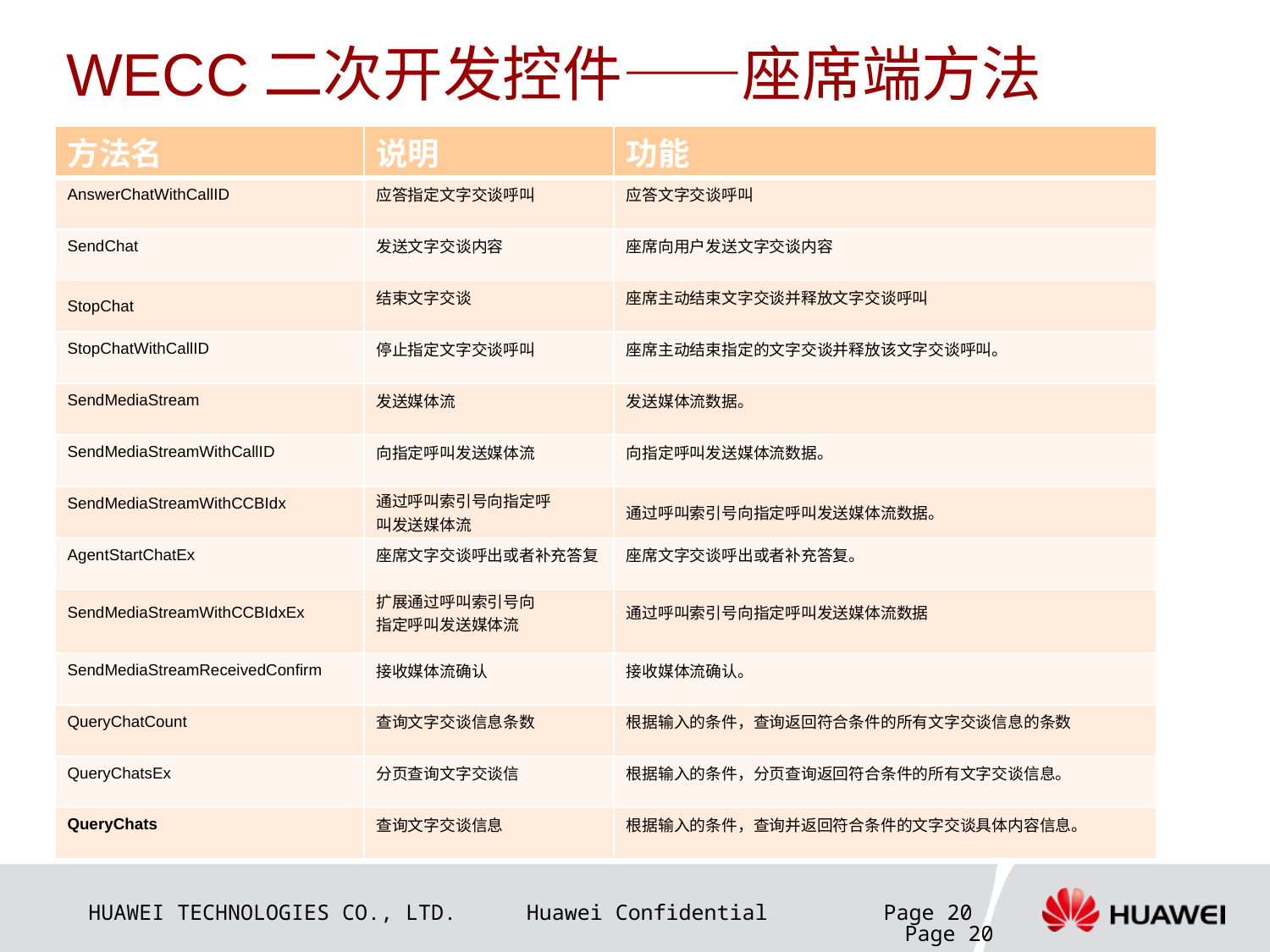

WECC二次开发控件——座席端方法
| 方法名 | 说明 | 功能 |
| --- | --- | --- |
| AnswerChatWithCallID | 应答指定文字交谈呼叫 | 应答文字交谈呼叫 |
| SendChat | 发送文字交谈内容 | 座席向用户发送文字交谈内容 |
| StopChat | 结束文字交谈 | 座席主动结束文字交谈并释放文字交谈呼叫 |
| StopChatWithCallID | 停止指定文字交谈呼叫 | 座席主动结束指定的文字交谈并释放该文字交谈呼叫。 |
| SendMediaStream | 发送媒体流 | 发送媒体流数据。 |
| SendMediaStreamWithCallID | 向指定呼叫发送媒体流 | 向指定呼叫发送媒体流数据。 |
| SendMediaStreamWithCCBIdx | 通过呼叫索引号向指定呼 叫发送媒体流 | 通过呼叫索引号向指定呼叫发送媒体流数据。 |
| AgentStartChatEx | 座席文字交谈呼出或者补充答复 | 座席文字交谈呼出或者补充答复。 |
| SendMediaStreamWithCCBIdxEx | 扩展通过呼叫索引号向 指定呼叫发送媒体流 | 通过呼叫索引号向指定呼叫发送媒体流数据 |
| SendMediaStreamReceivedConfirm | 接收媒体流确认 | 接收媒体流确认。 |
| QueryChatCount | 查询文字交谈信息条数 | 根据输入的条件，查询返回符合条件的所有文字交谈信息的条数 |
| QueryChatsEx | 分页查询文字交谈信 | 根据输入的条件，分页查询返回符合条件的所有文字交谈信息。 |
| QueryChats | 查询文字交谈信息 | 根据输入的条件，查询并返回符合条件的文字交谈具体内容信息。 |

Page 20
Page 20